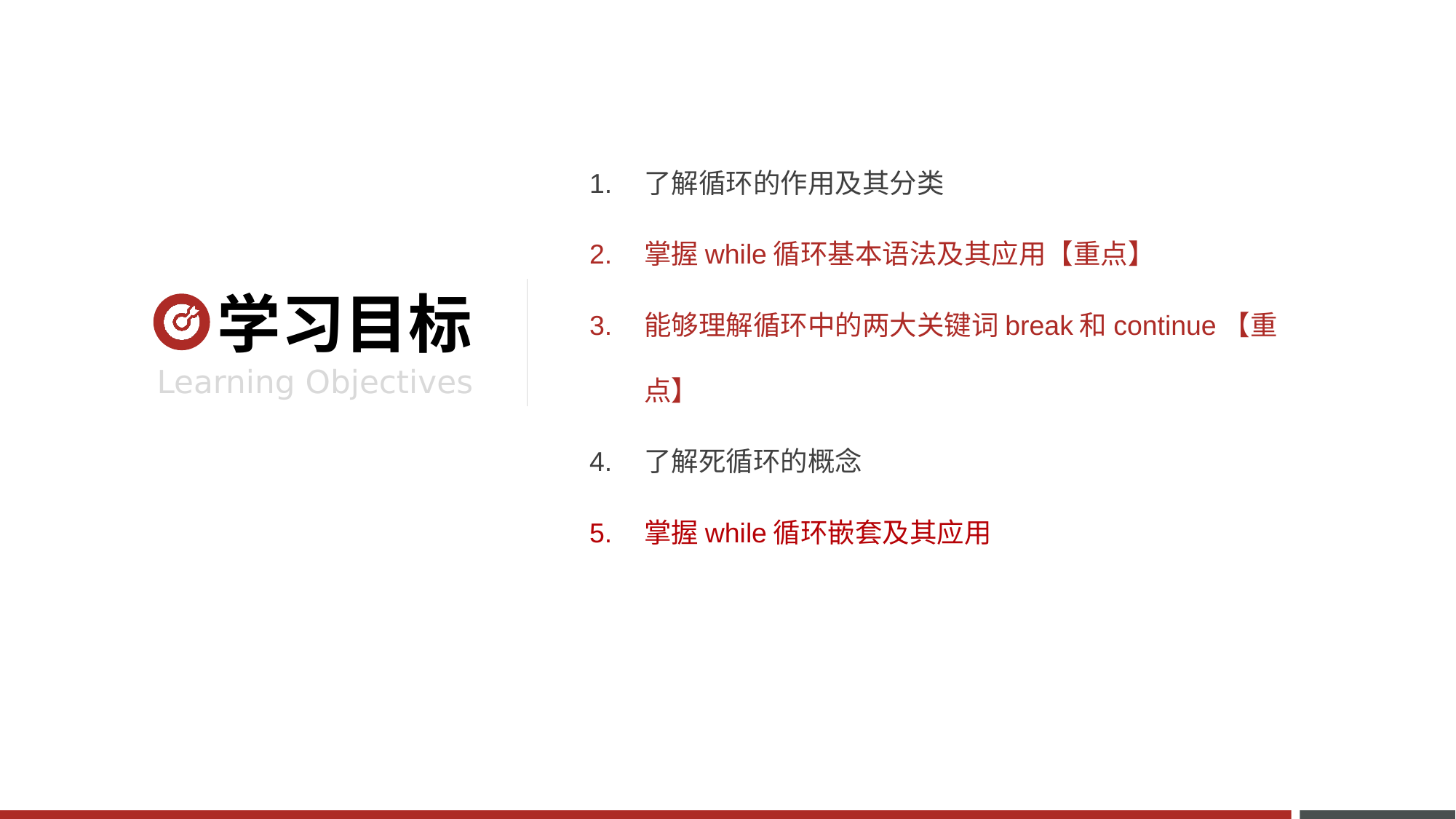

了解循环的作用及其分类
掌握while循环基本语法及其应用【重点】
能够理解循环中的两大关键词break和continue【重点】
了解死循环的概念
掌握while循环嵌套及其应用